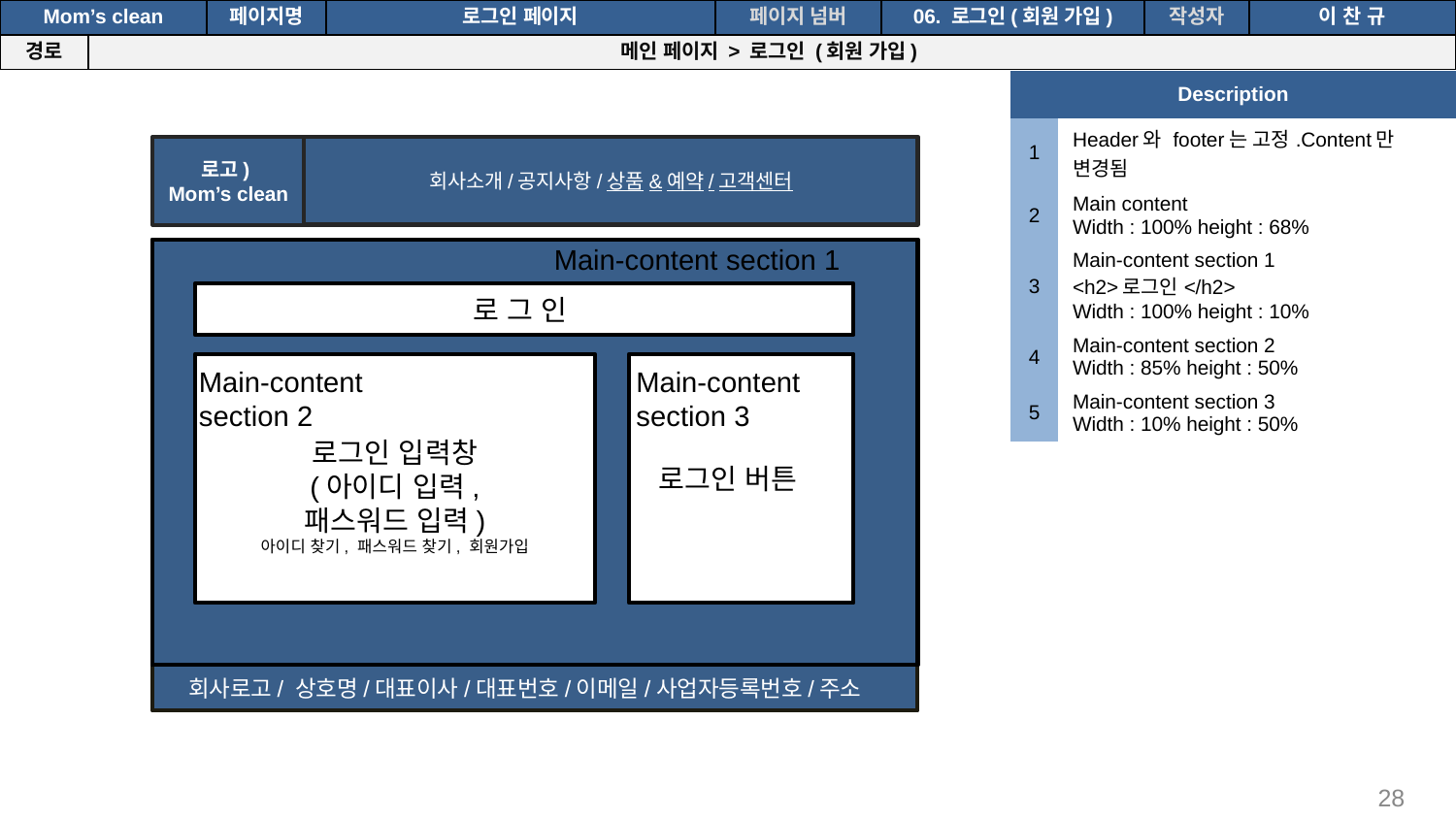

공간(오피스) 대여 시스템
| Mom’s clean |  | 페이지명 | 로그인 페이지 | 페이지 넘버 | 06. 로그인(회원 가입) | 작성자 | 이 찬 규 |
| --- | --- | --- | --- | --- | --- | --- | --- |
| 경로 | 메인 페이지 > 로그인 (회원 가입) |  |  |  |  |  |  |
| Description |  |
| --- | --- |
| 1 | Header와 footer는 고정.Content만 변경됨 |
| 2 | Main content Width : 100% height : 68% |
| 3 | Main-content section 1 <h2>로그인</h2> Width : 100% height : 10% |
| 4 | Main-content section 2 Width : 85% height : 50% |
| 5 | Main-content section 3 Width : 10% height : 50% |
회사소개/공지사항/상품&예약/고객센터
로고)
Mom’s clean
회사로고/ 상호명/대표이사/대표번호/이메일/사업자등록번호/주소
Main-content section 1

로 그 인
로그인 버튼튼

로그인 입력창
(아이디 입력,
패스워드 입력)
아이디 찾기, 패스워드 찾기, 회원가입
Main-content
section 2
Main-content
section 3
28